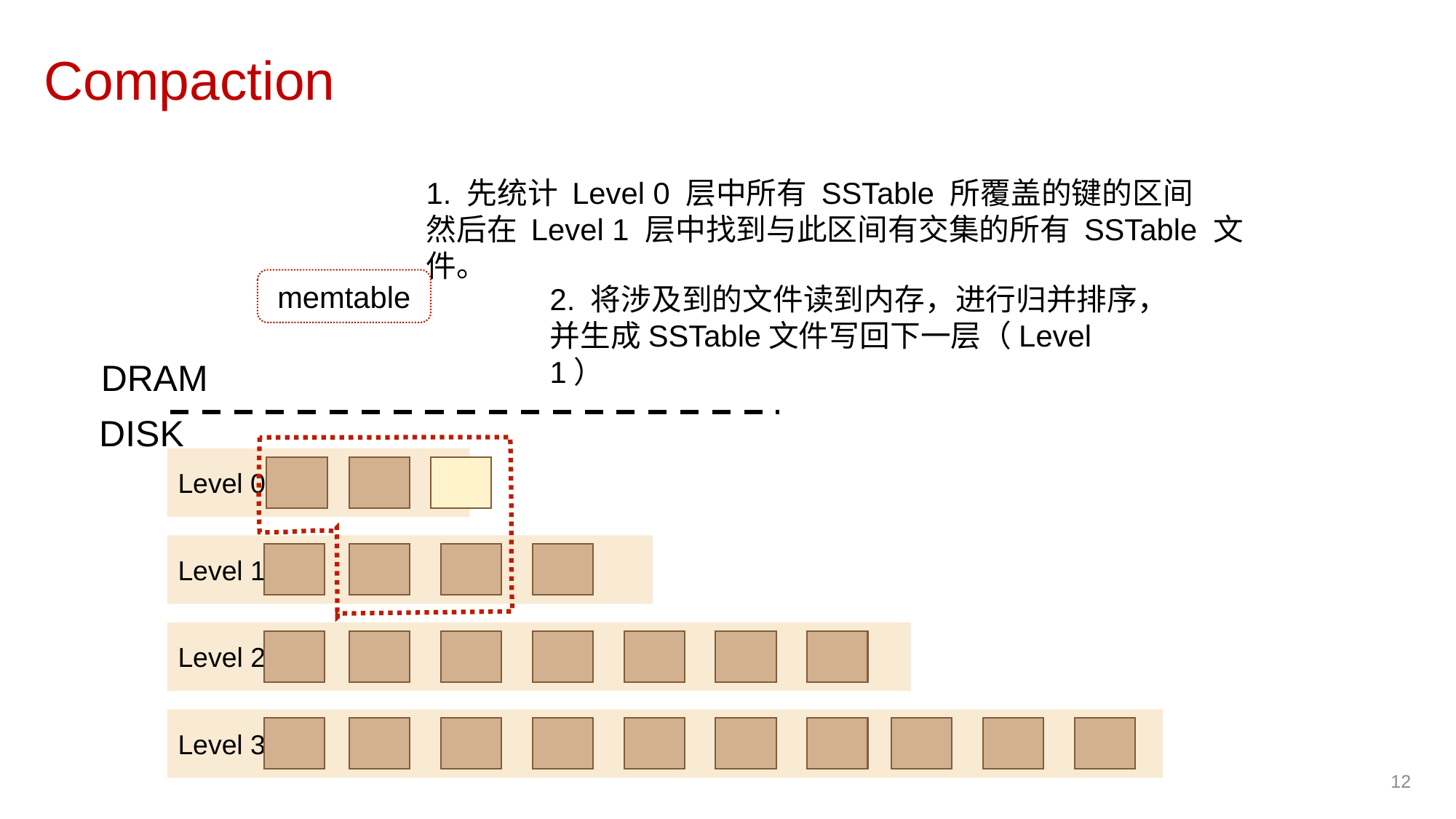

# Compaction
1. 先统计 Level 0 层中所有 SSTable 所覆盖的键的区间
然后在 Level 1 层中找到与此区间有交集的所有 SSTable 文件。

memtable
2. 将涉及到的文件读到内存，进行归并排序，并生成SSTable文件写回下一层（Level 1）
DRAM
DISK

Level 0

Level 1

Level 2

Level 3

12